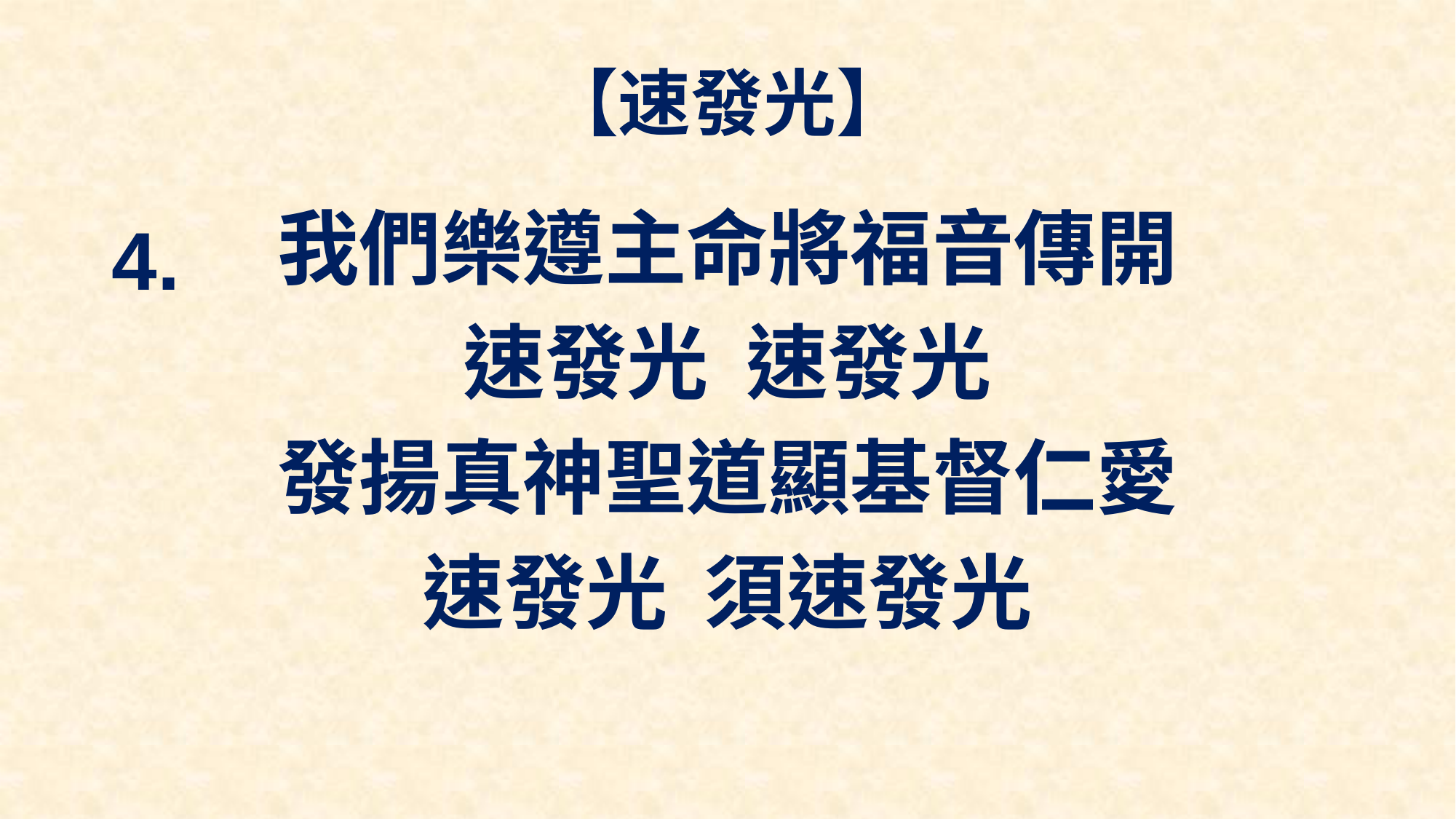

# 【速發光】
我們樂遵主命將福音傳開
速發光  速發光
發揚真神聖道顯基督仁愛
速發光  須速發光
4.